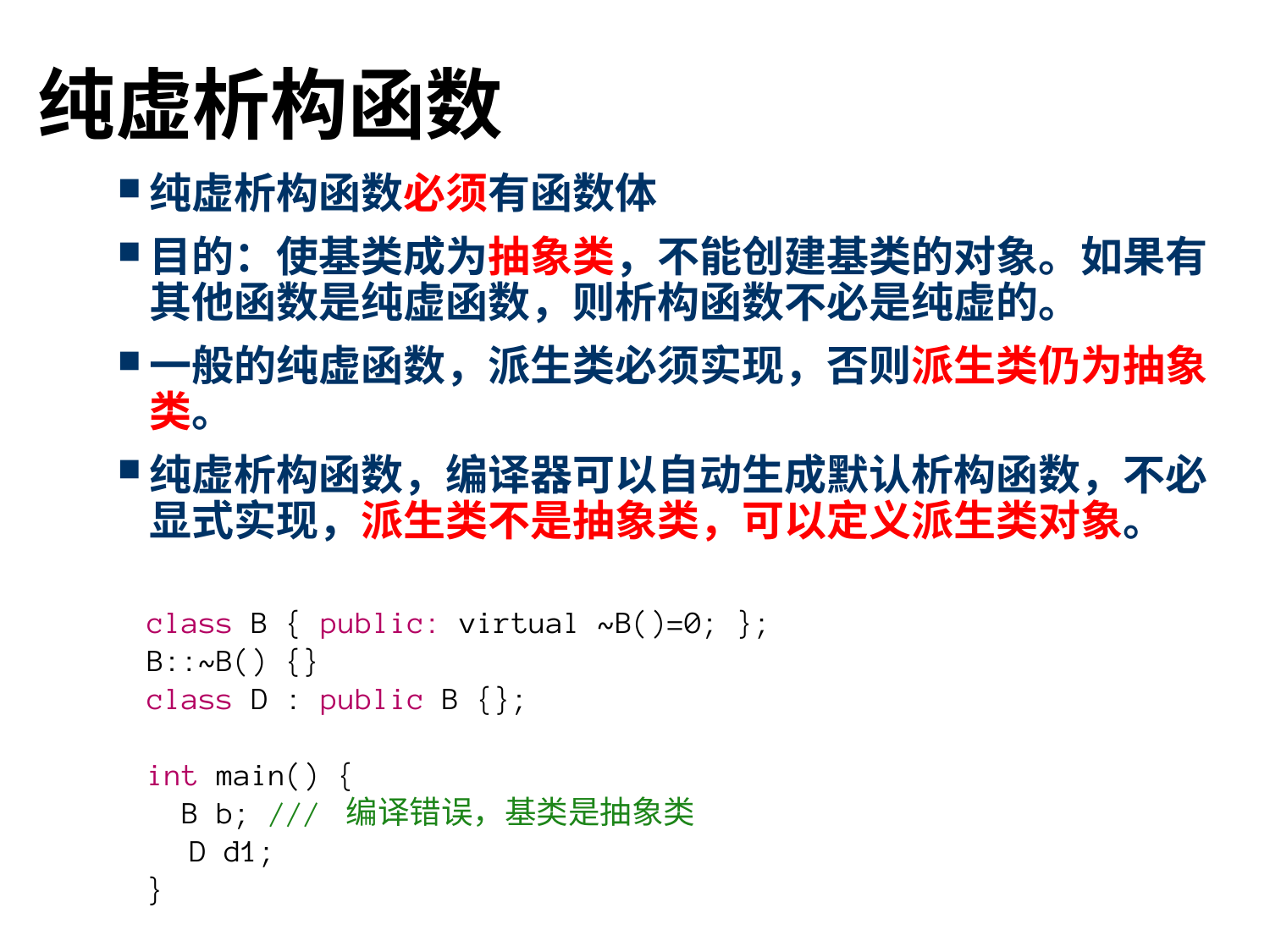

# 纯虚析构函数
纯虚析构函数必须有函数体
目的：使基类成为抽象类，不能创建基类的对象。如果有其他函数是纯虚函数，则析构函数不必是纯虚的。
一般的纯虚函数，派生类必须实现，否则派生类仍为抽象类。
纯虚析构函数，编译器可以自动生成默认析构函数，不必显式实现，派生类不是抽象类，可以定义派生类对象。
class B { public: virtual ~B()=0; };
B::~B() {}
class D : public B {};
int main() {
  B b; /// 编译错误，基类是抽象类
  D d1;
}